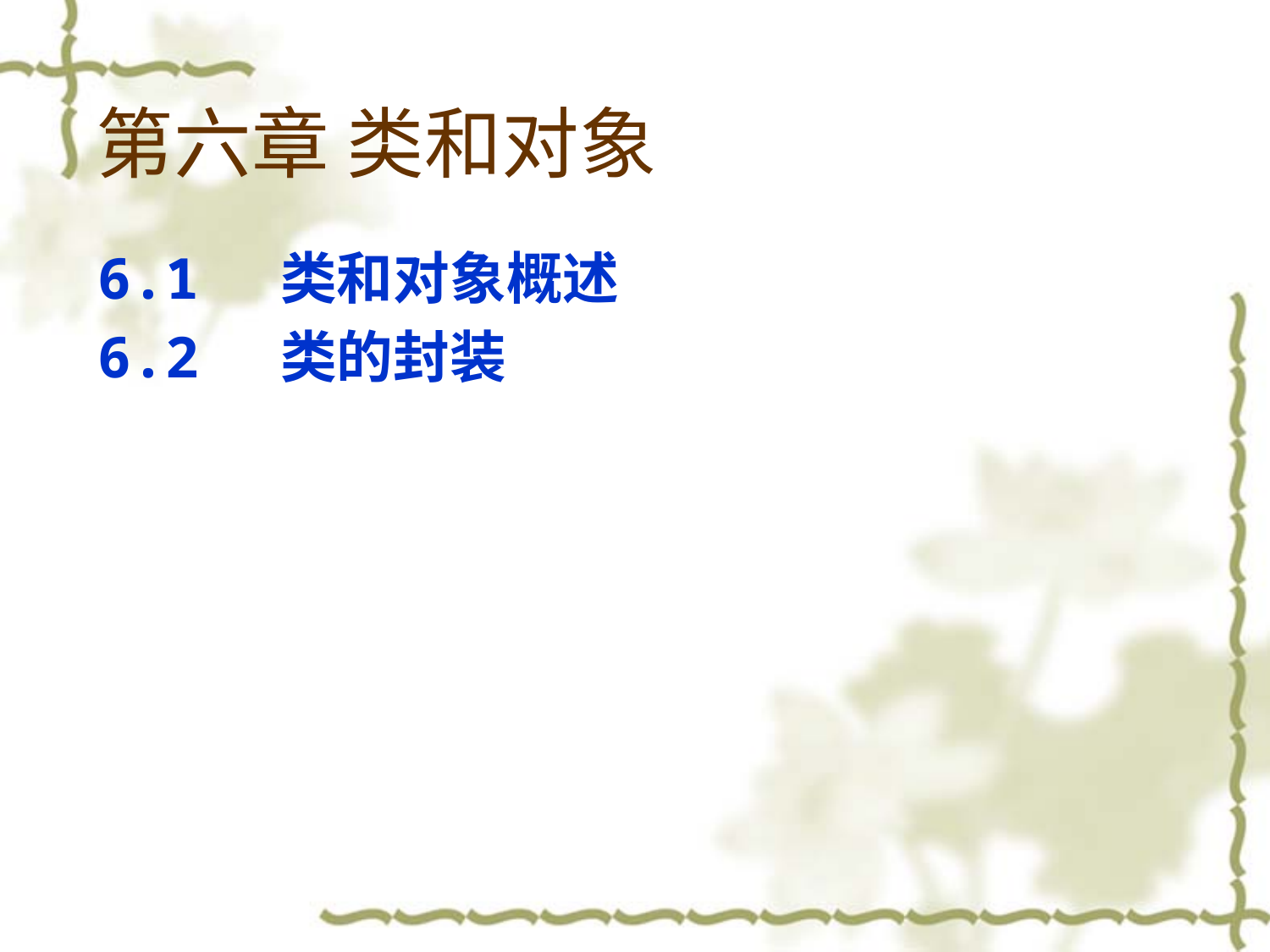

# 第六章 类和对象
6.1  类和对象概述
6.2  类的封装